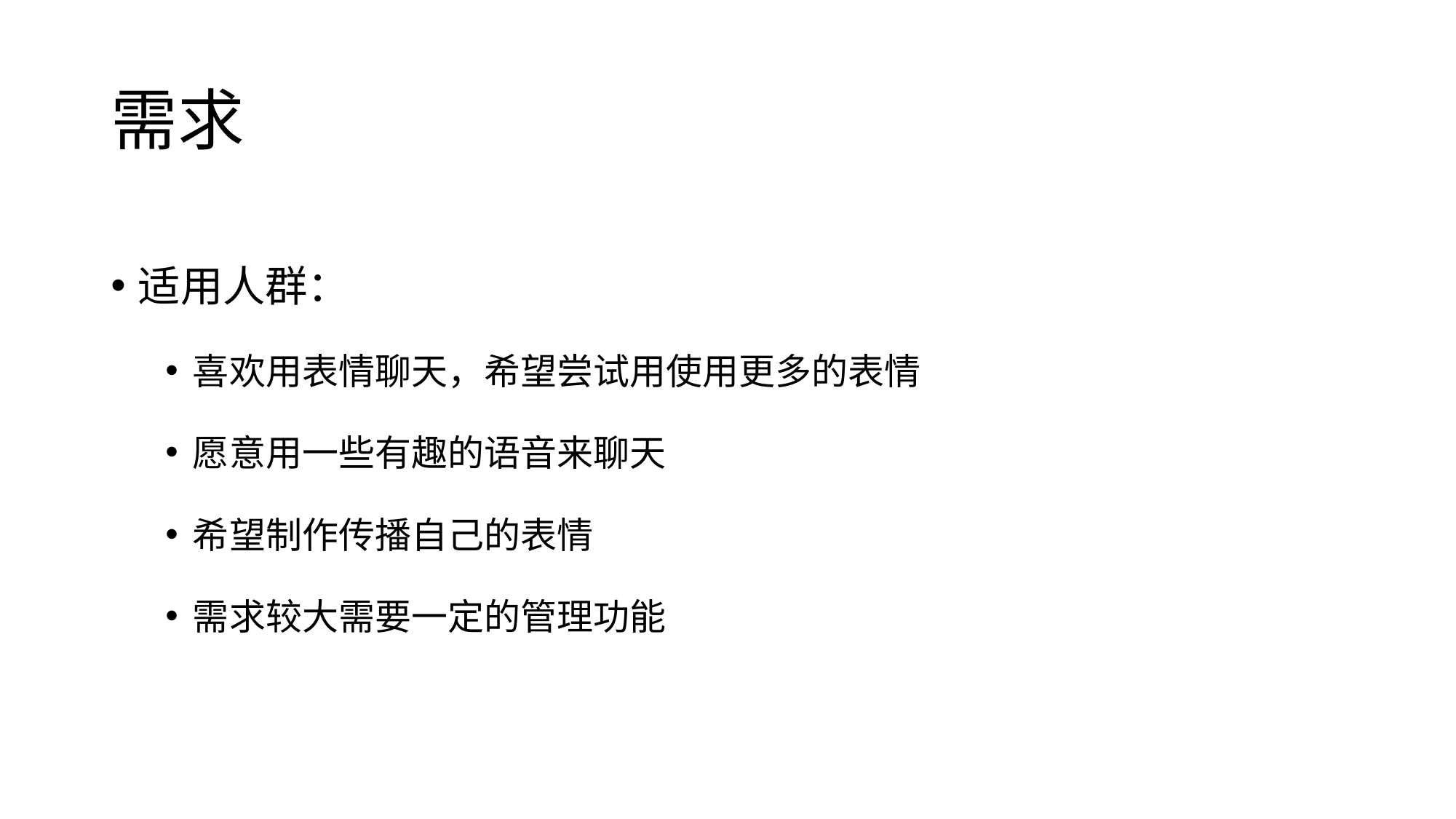

# 需求
适用人群：
喜欢用表情聊天，希望尝试用使用更多的表情
愿意用一些有趣的语音来聊天
希望制作传播自己的表情
需求较大需要一定的管理功能